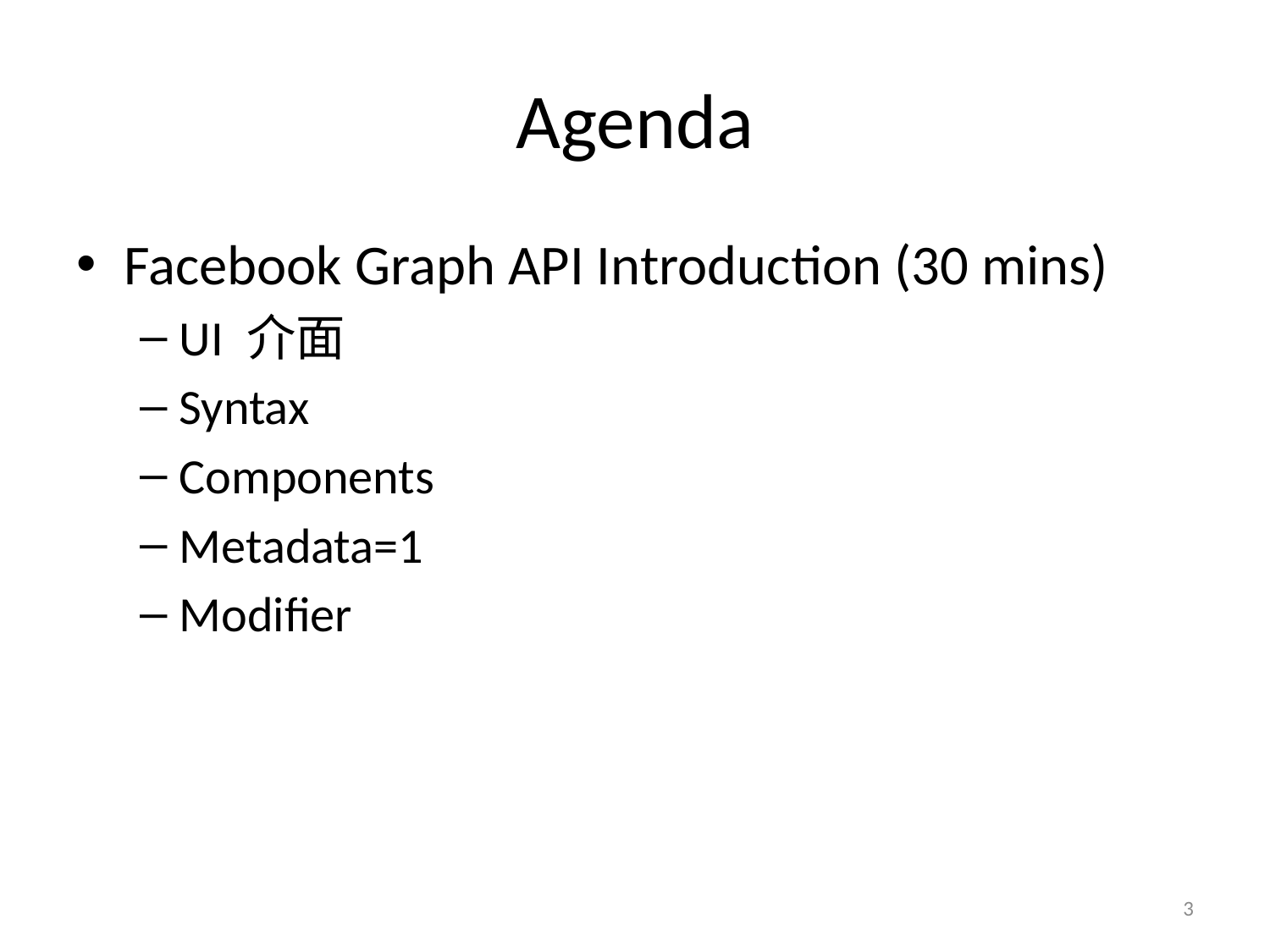

# Agenda
Facebook Graph API Introduction (30 mins)
UI 介面
Syntax
Components
Metadata=1
Modifier
3